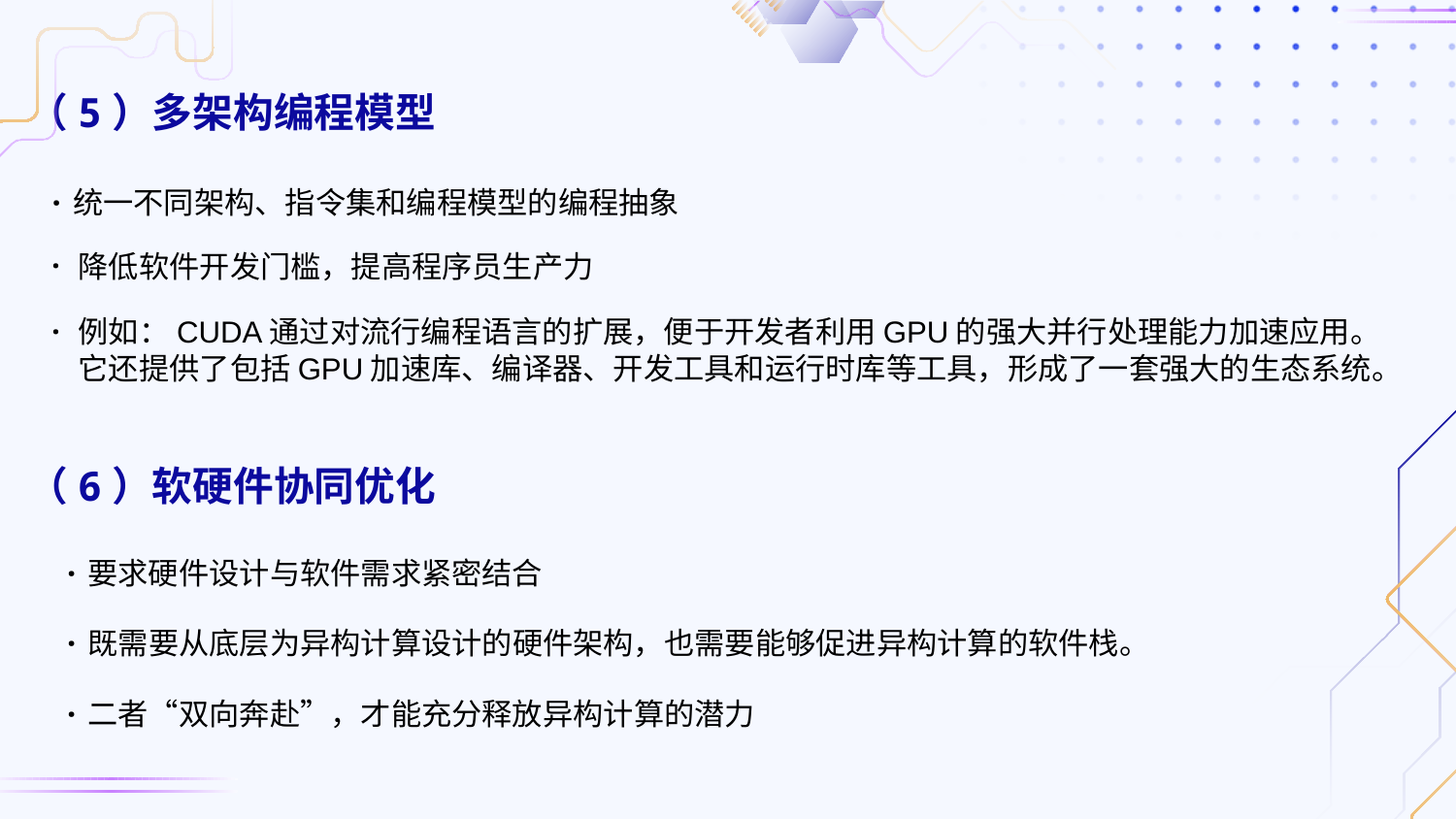

# （5）多架构编程模型
·统一不同架构、指令集和编程模型的编程抽象
降低软件开发门槛，提高程序员生产力
·
例如：CUDA通过对流行编程语言的扩展，便于开发者利用GPU的强大并行处理能力加速应用。
它还提供了包括GPU加速库、编译器、开发工具和运行时库等工具，形成了一套强大的生态系统。
·
（6）软硬件协同优化
·要求硬件设计与软件需求紧密结合

·既需要从底层为异构计算设计的硬件架构，也需要能够促进异构计算的软件栈。
·二者“双向奔赴”，才能充分释放异构计算的潜力